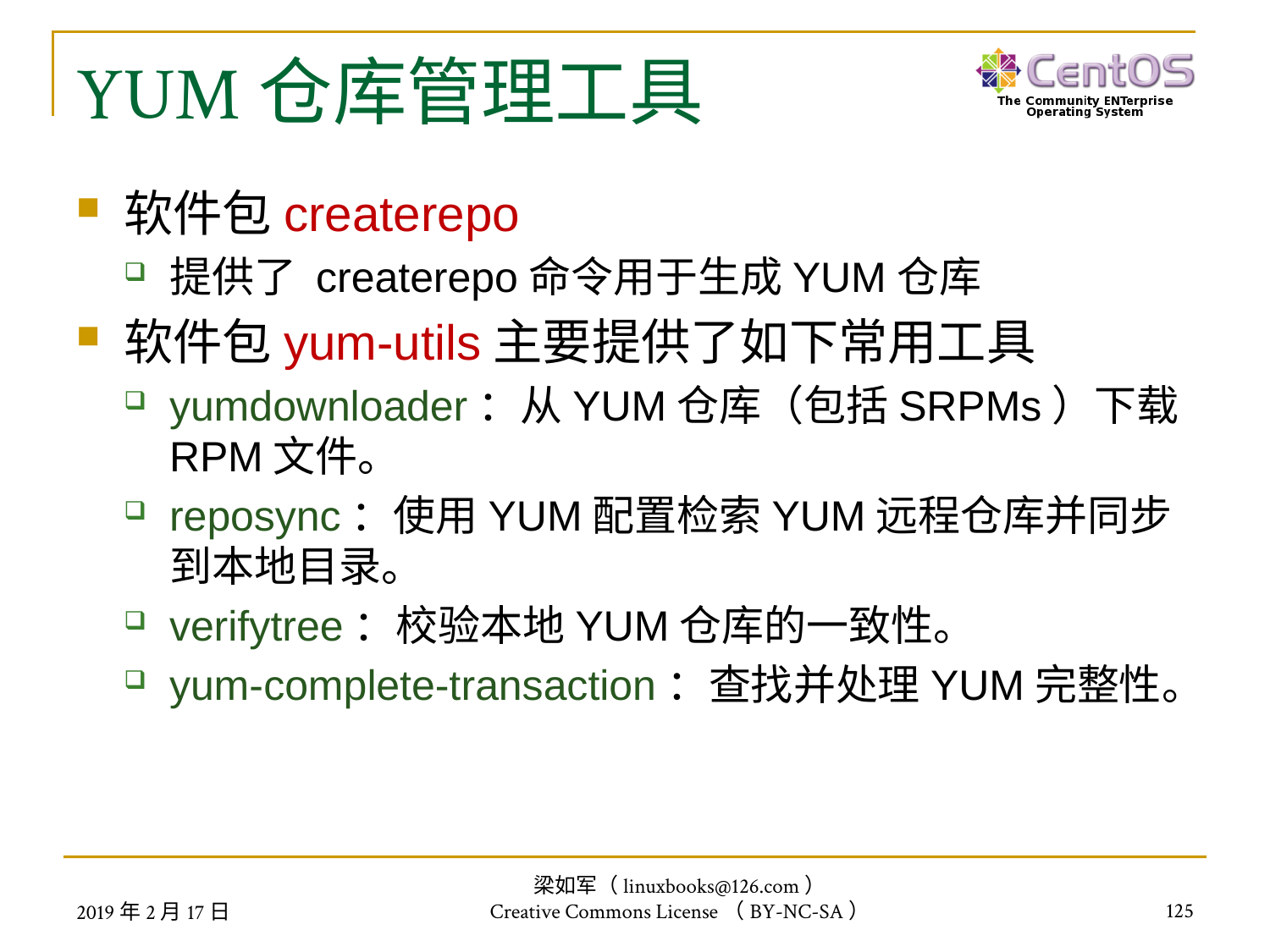

# YUM仓库管理工具
软件包createrepo
提供了 createrepo命令用于生成YUM仓库
软件包yum-utils主要提供了如下常用工具
yumdownloader：从YUM仓库（包括SRPMs）下载RPM文件。
reposync：使用YUM配置检索YUM远程仓库并同步到本地目录。
verifytree：校验本地YUM仓库的一致性。
yum-complete-transaction：查找并处理YUM完整性。
梁如军（linuxbooks@126.com）
Creative Commons License（BY-NC-SA）
2019年2月17日
125